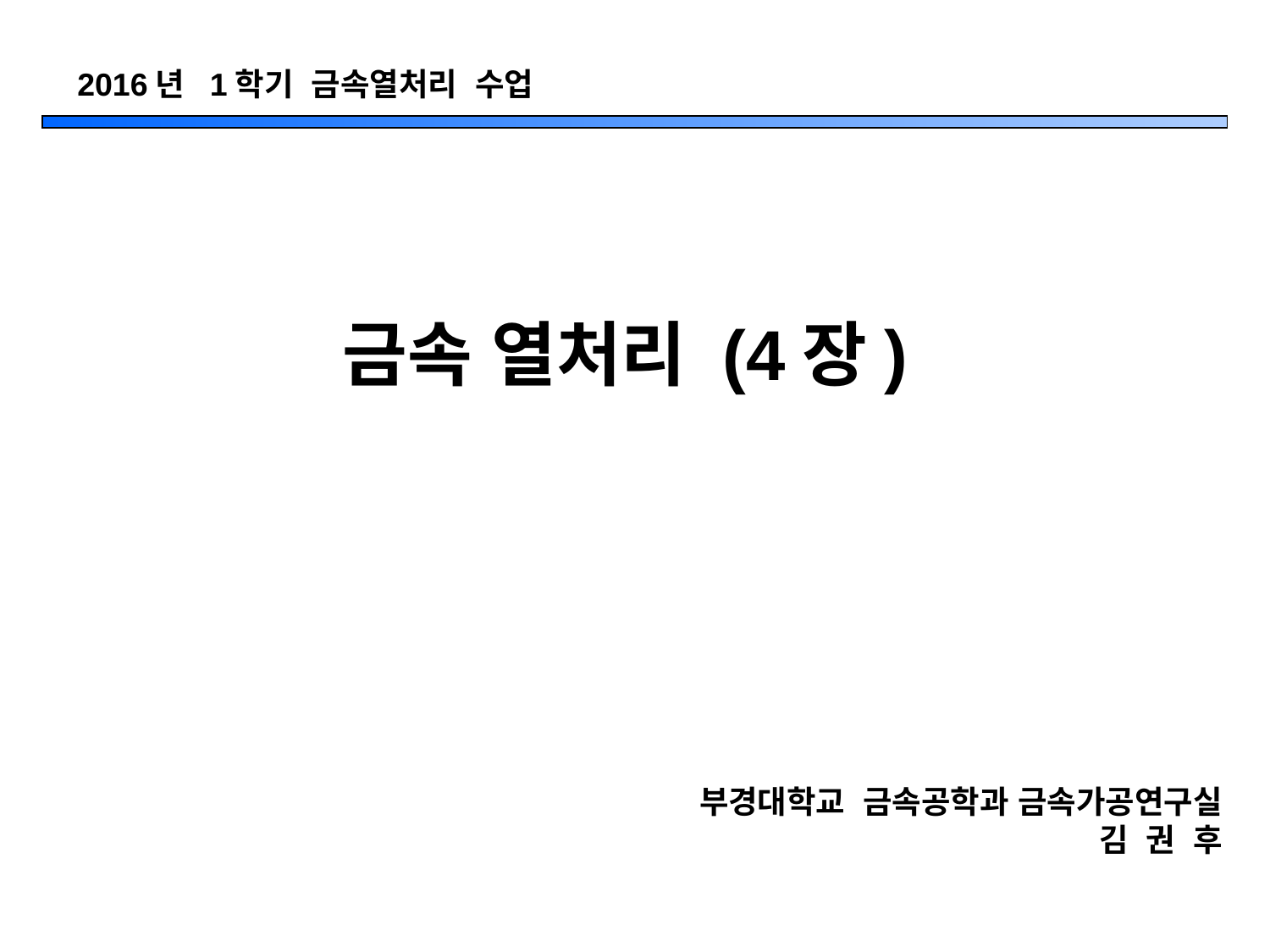

2016년  1학기  금속열처리  수업

금속 열처리 (4장)

부경대학교  금속공학과 금속가공연구실
김  권  후